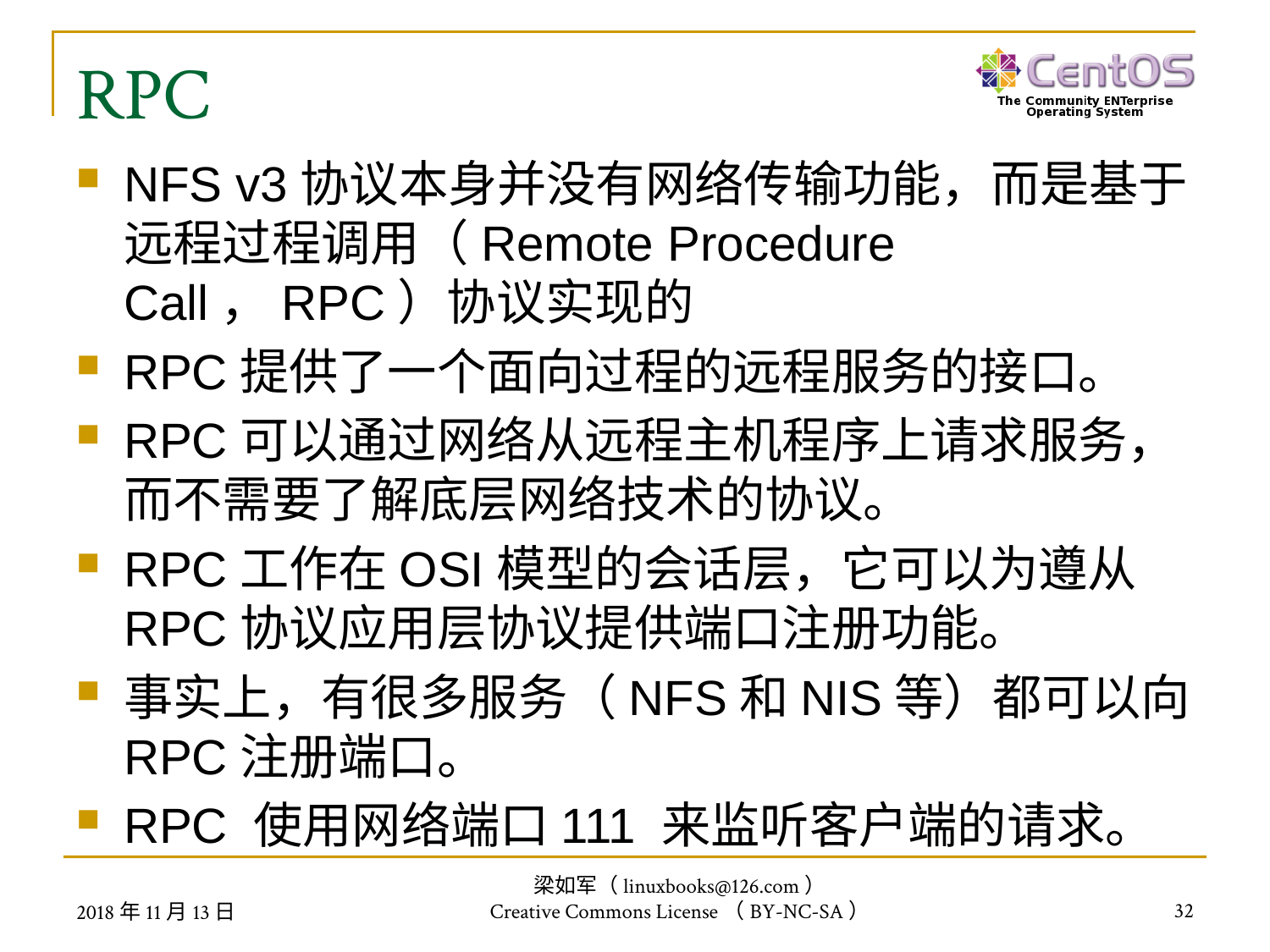

# RPC
NFS v3协议本身并没有网络传输功能，而是基于远程过程调用（Remote Procedure Call，RPC）协议实现的
RPC提供了一个面向过程的远程服务的接口。
RPC可以通过网络从远程主机程序上请求服务，而不需要了解底层网络技术的协议。
RPC工作在OSI模型的会话层，它可以为遵从RPC协议应用层协议提供端口注册功能。
事实上，有很多服务（NFS和NIS等）都可以向RPC注册端口。
RPC 使用网络端口111 来监听客户端的请求。
梁如军（linuxbooks@126.com）
Creative Commons License（BY-NC-SA）
2018年11月13日
32